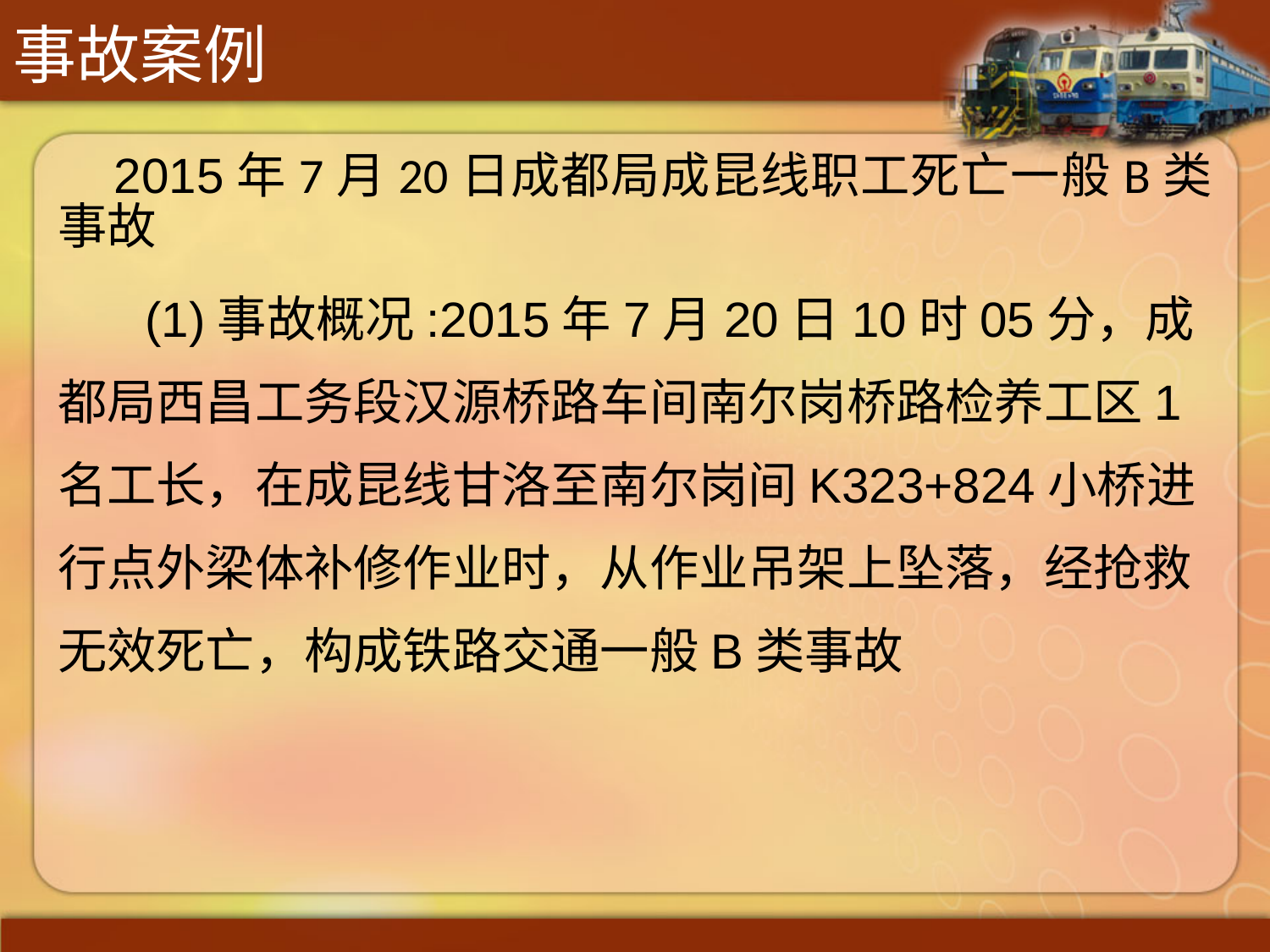

# 事故案例
2015年7月20日成都局成昆线职工死亡一般B类事故
(1)事故概况:2015年7月20日10时05分，成都局西昌工务段汉源桥路车间南尔岗桥路检养工区1名工长，在成昆线甘洛至南尔岗间K323+824小桥进行点外梁体补修作业时，从作业吊架上坠落，经抢救无效死亡，构成铁路交通一般B类事故